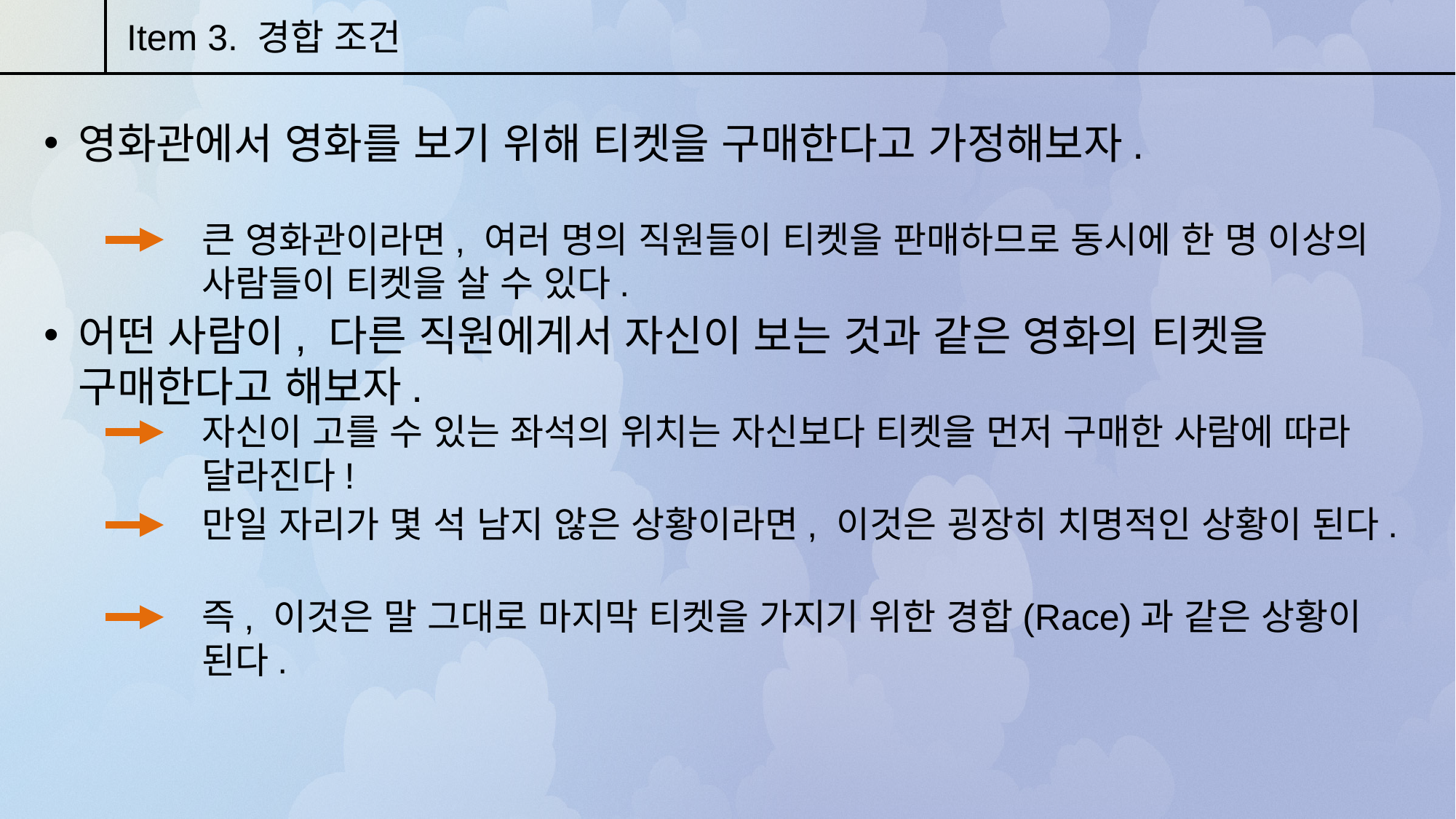

Item 3. 경합 조건
영화관에서 영화를 보기 위해 티켓을 구매한다고 가정해보자.
큰 영화관이라면, 여러 명의 직원들이 티켓을 판매하므로 동시에 한 명 이상의 사람들이 티켓을 살 수 있다.
어떤 사람이, 다른 직원에게서 자신이 보는 것과 같은 영화의 티켓을 구매한다고 해보자.
자신이 고를 수 있는 좌석의 위치는 자신보다 티켓을 먼저 구매한 사람에 따라 달라진다!
만일 자리가 몇 석 남지 않은 상황이라면, 이것은 굉장히 치명적인 상황이 된다.
즉, 이것은 말 그대로 마지막 티켓을 가지기 위한 경합(Race)과 같은 상황이 된다.